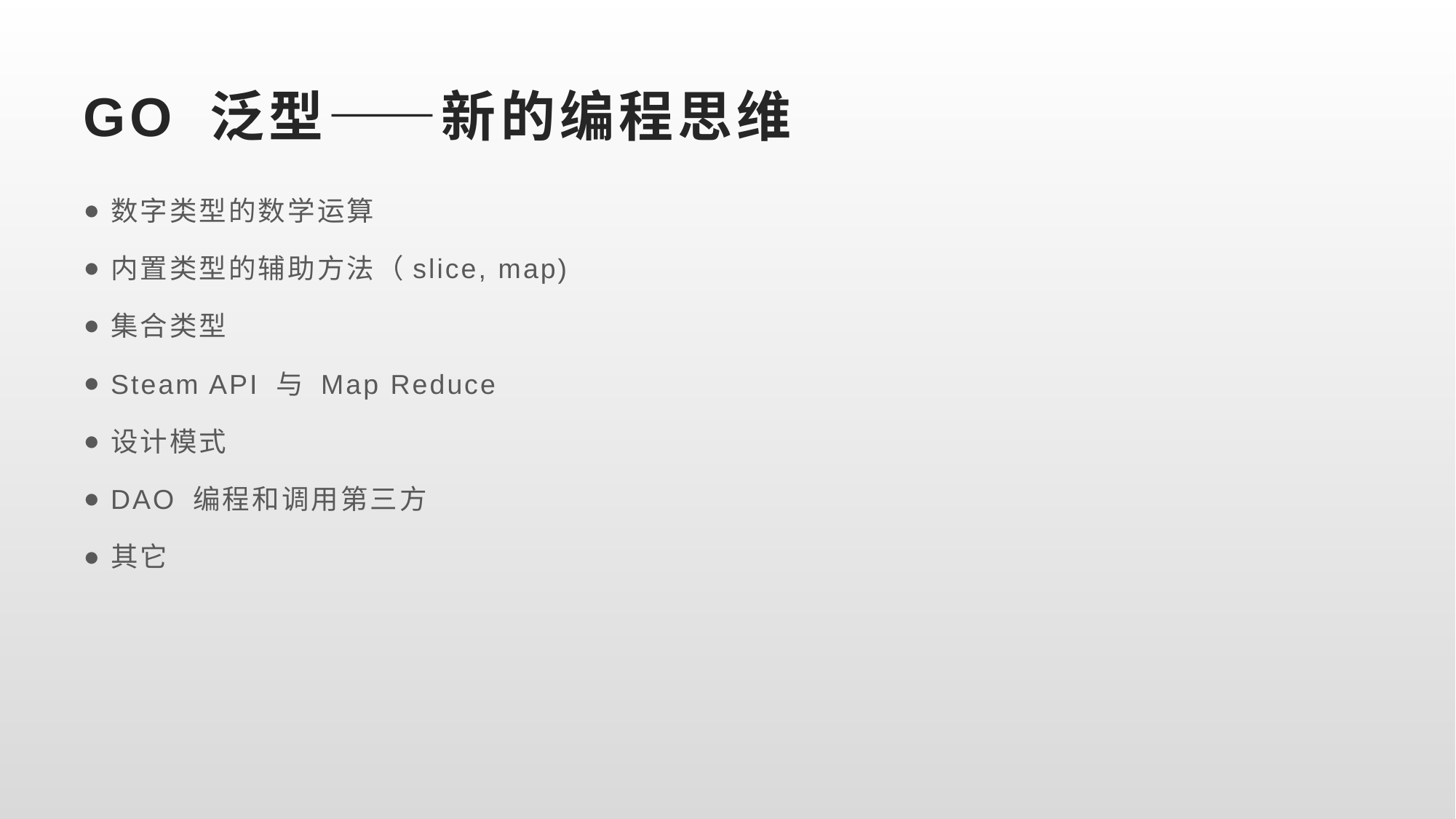

# GO 泛型——新的编程思维
数字类型的数学运算
内置类型的辅助方法（slice, map)
集合类型
Steam API 与 Map Reduce
设计模式
DAO 编程和调用第三方
其它